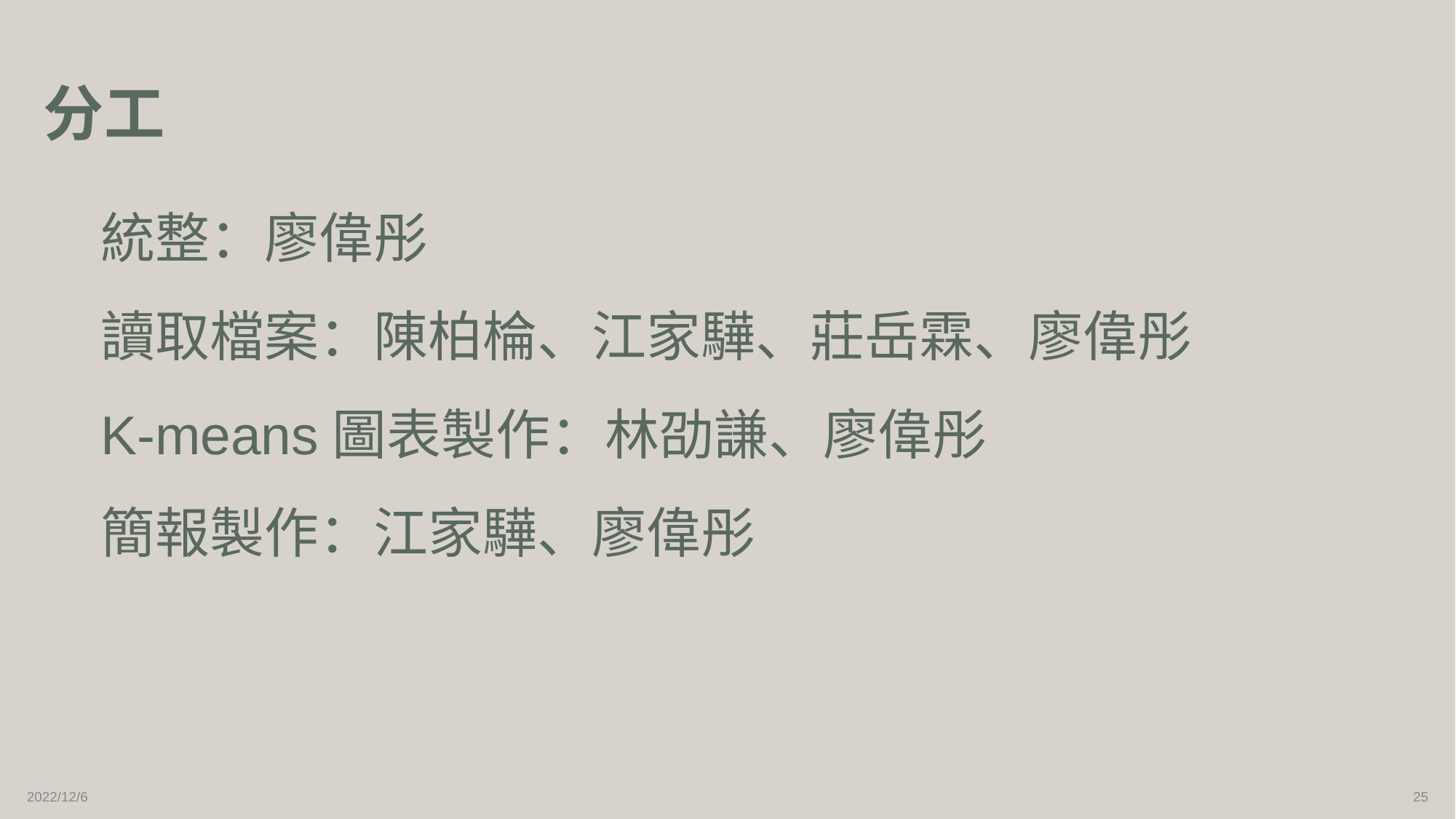

分工
# 統整：廖偉彤 讀取檔案：陳柏棆、江家驊、莊岳霖、廖偉彤 K-means圖表製作：林劭謙、廖偉彤 簡報製作：江家驊、廖偉彤
2022/12/6
25